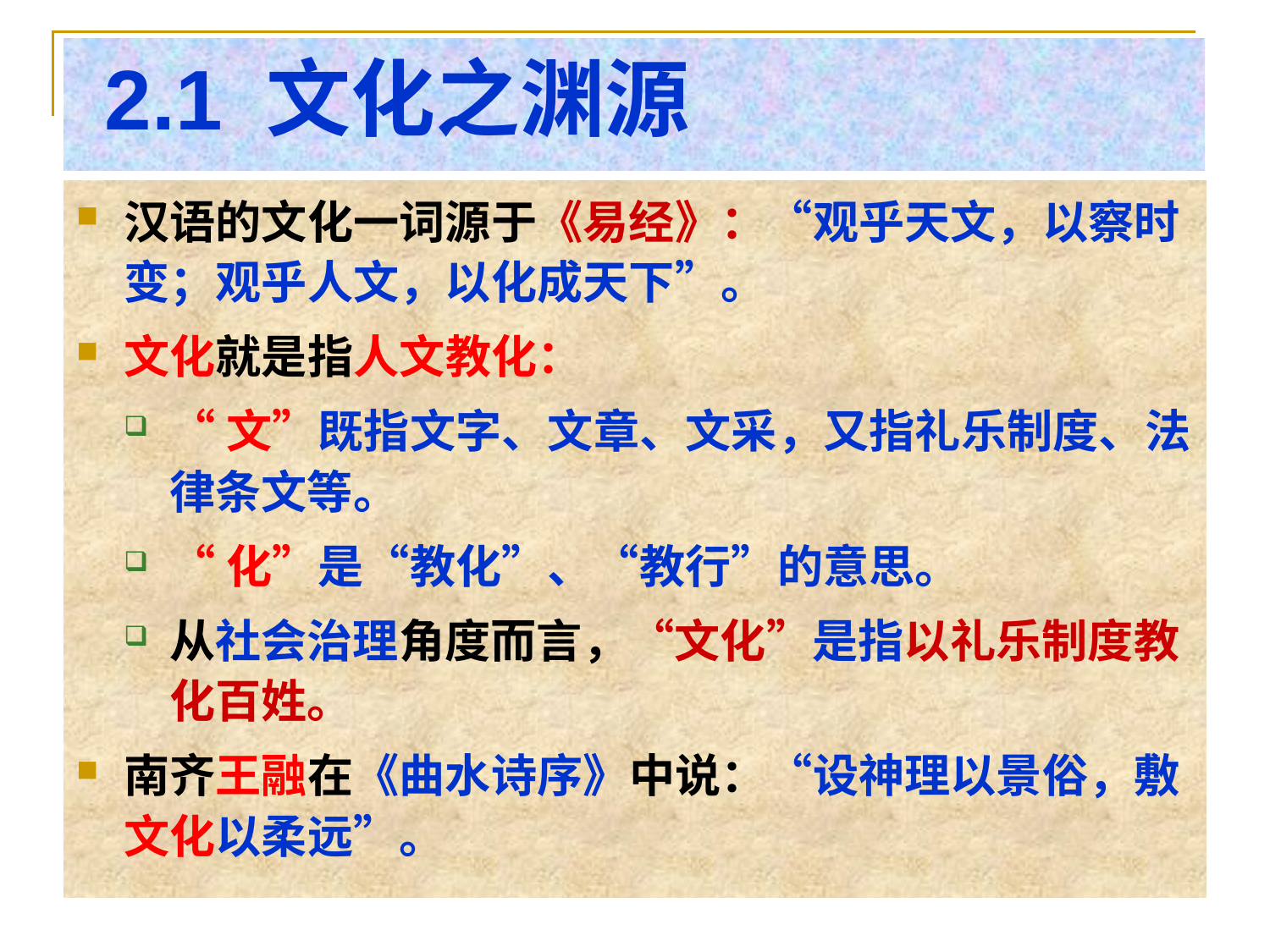

# 2.1 文化之渊源
汉语的文化一词源于《易经》：“观乎天文，以察时变；观乎人文，以化成天下”。
文化就是指人文教化：
“文”既指文字、文章、文采，又指礼乐制度、法律条文等。
“化”是“教化”、“教行”的意思。
从社会治理角度而言，“文化”是指以礼乐制度教化百姓。
南齐王融在《曲水诗序》中说：“设神理以景俗，敷文化以柔远”。

15